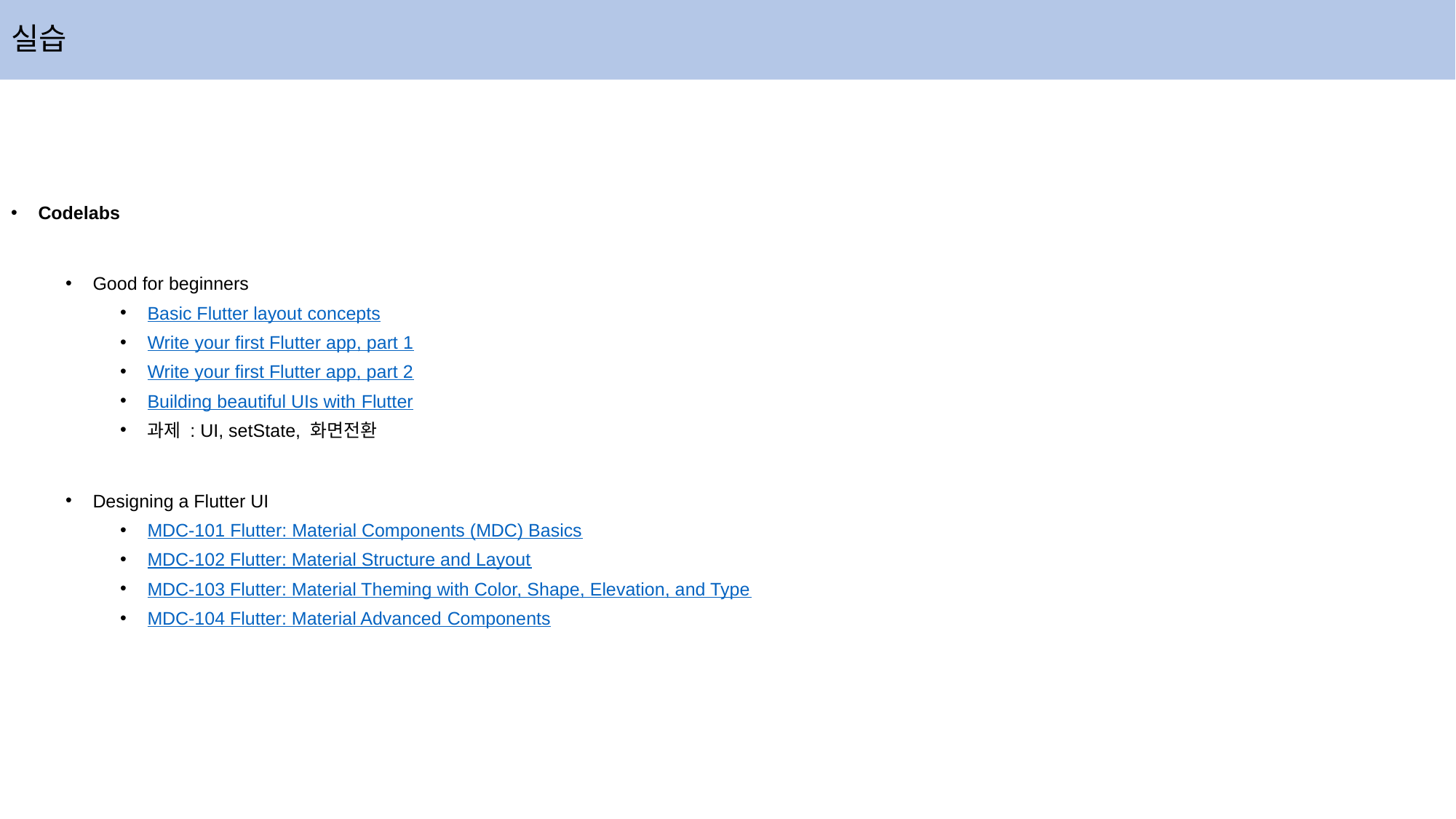

# 실습

Codelabs

Good for beginners
Basic Flutter layout concepts
Write your first Flutter app, part 1
Write your first Flutter app, part 2
Building beautiful UIs with Flutter
과제 : UI, setState, 화면전환

Designing a Flutter UI
MDC-101 Flutter: Material Components (MDC) Basics
MDC-102 Flutter: Material Structure and Layout
MDC-103 Flutter: Material Theming with Color, Shape, Elevation, and Type
MDC-104 Flutter: Material Advanced Components